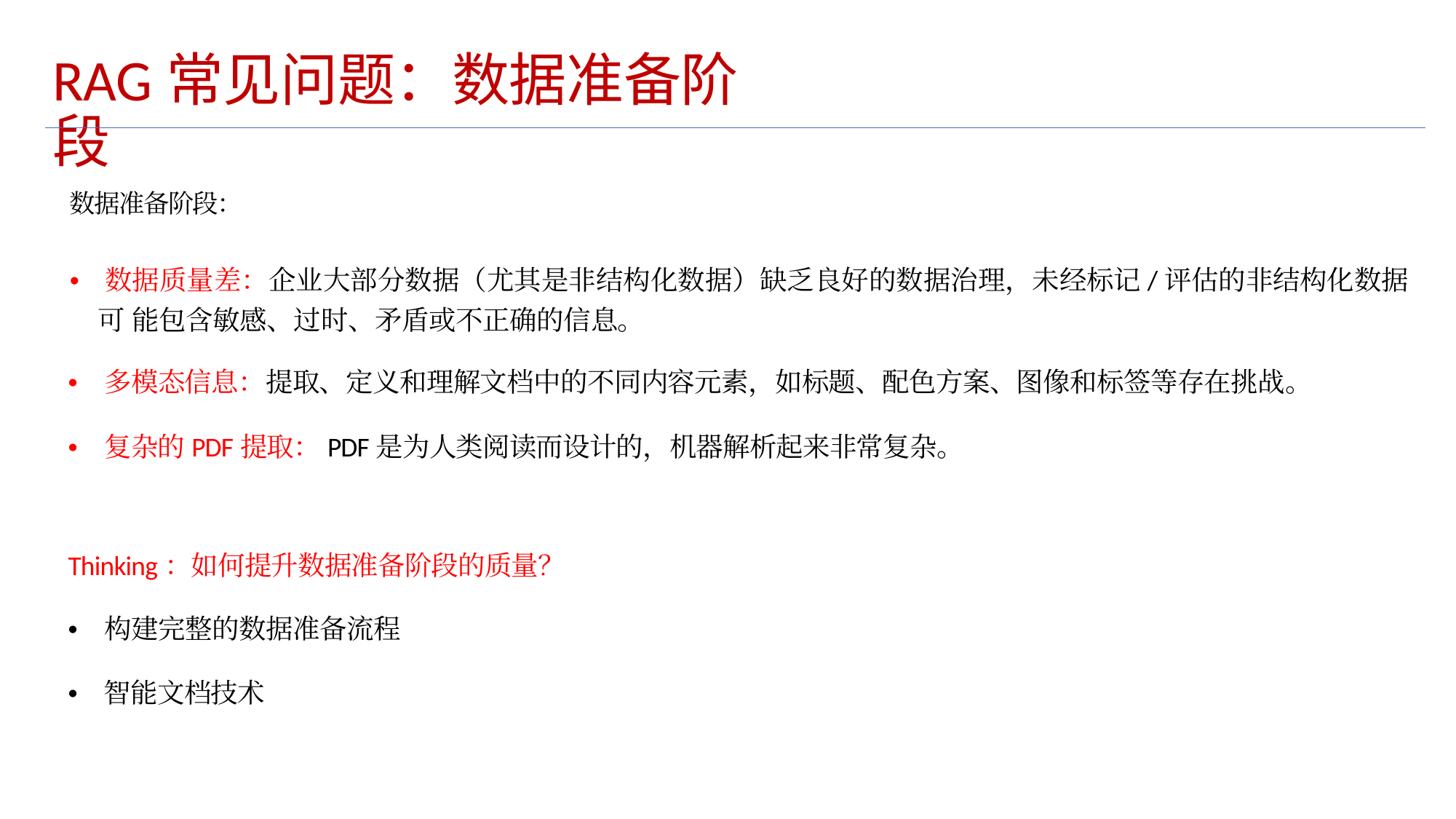

RAG常见问题：数据准备阶段

数据准备阶段：

•  数据质量差：企业大部分数据（尤其是非结构化数据）缺乏良好的数据治理，未经标记/评估的非结构化数据可 能包含敏感、过时、矛盾或不正确的信息。

•  多模态信息：提取、定义和理解文档中的不同内容元素，如标题、配色方案、图像和标签等存在挑战。

•  复杂的PDF提取：PDF是为人类阅读而设计的，机器解析起来非常复杂。

Thinking：如何提升数据准备阶段的质量？

•  构建完整的数据准备流程

•  智能文档技术